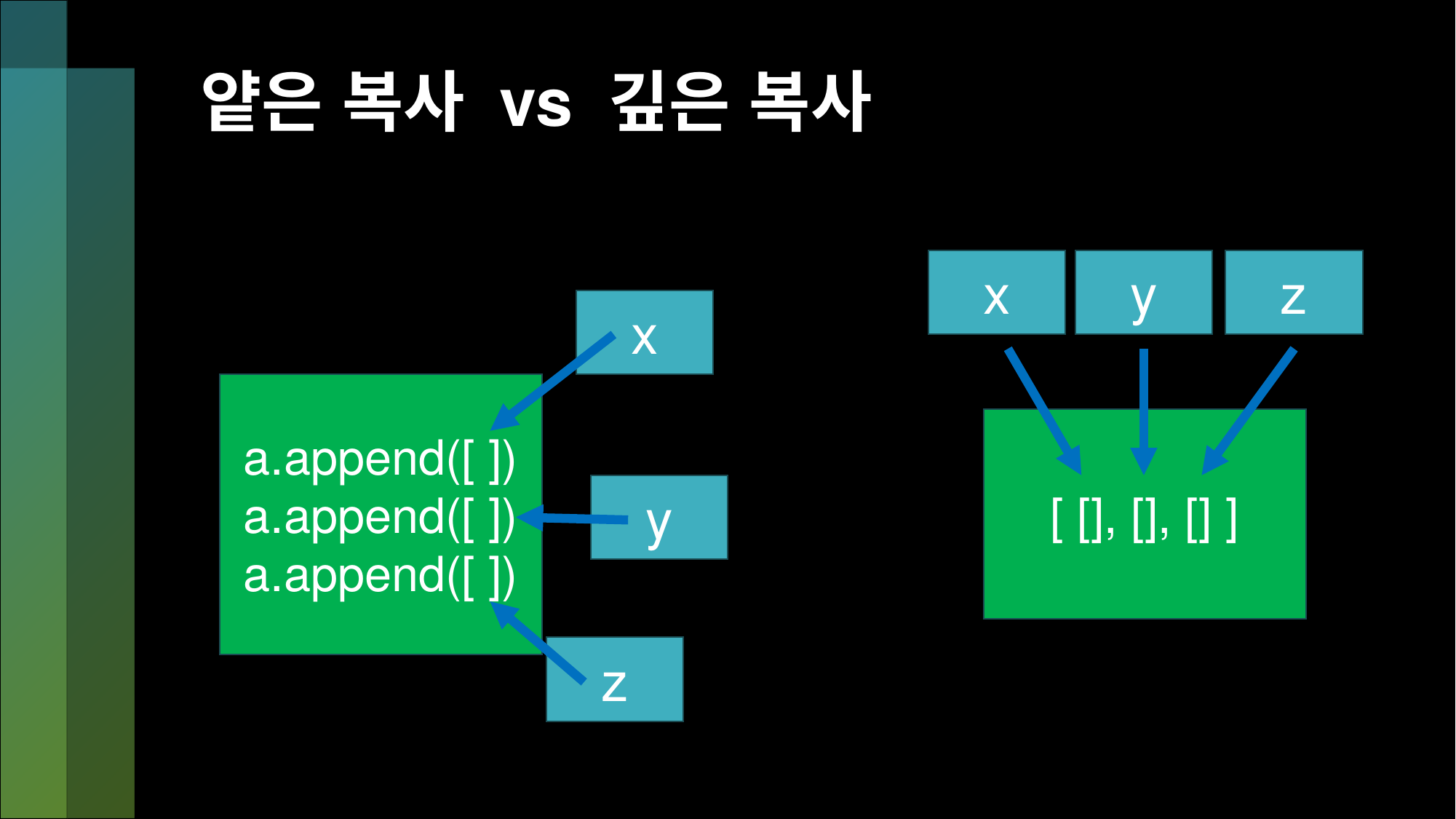

# 얕은 복사 vs 깊은 복사
x
y
z
x
a.append([ ])
a.append([ ])
a.append([ ])
[ [], [], [] ]
y
z